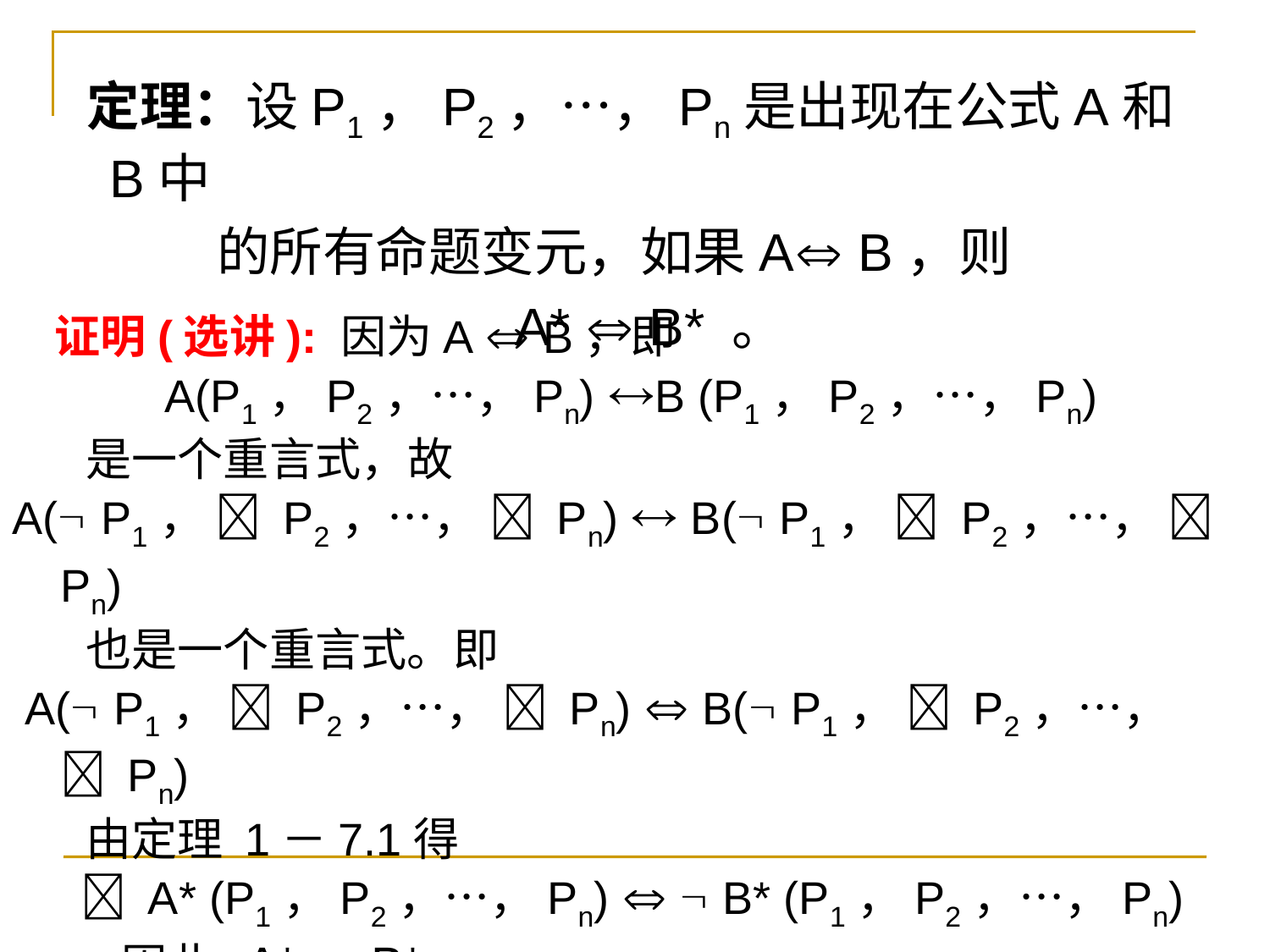

定理：设P1，P2，…，Pn是出现在公式A和B中
            的所有命题变元，如果A⇔ B，则
                               A* ⇔ B* 。
   证明(选讲): 因为A ⇔ B，即
            A(P1，P2，…，Pn) ↔B (P1，P2，…，Pn)
      是一个重言式，故
A(¬ P1， ¬ P2，…， ¬ Pn) ↔ B(¬ P1， ¬ P2，…， ¬ Pn)
      也是一个重言式。即
 A(¬ P1， ¬ P2，…， ¬ Pn) ⇔ B(¬ P1， ¬ P2，…， ¬ Pn)
      由定理 1－7.1得
  ¬ A* (P1，P2，…，Pn) ⇔ ¬ B* (P1，P2，…，Pn)
    因此  A* ⇔ B* .